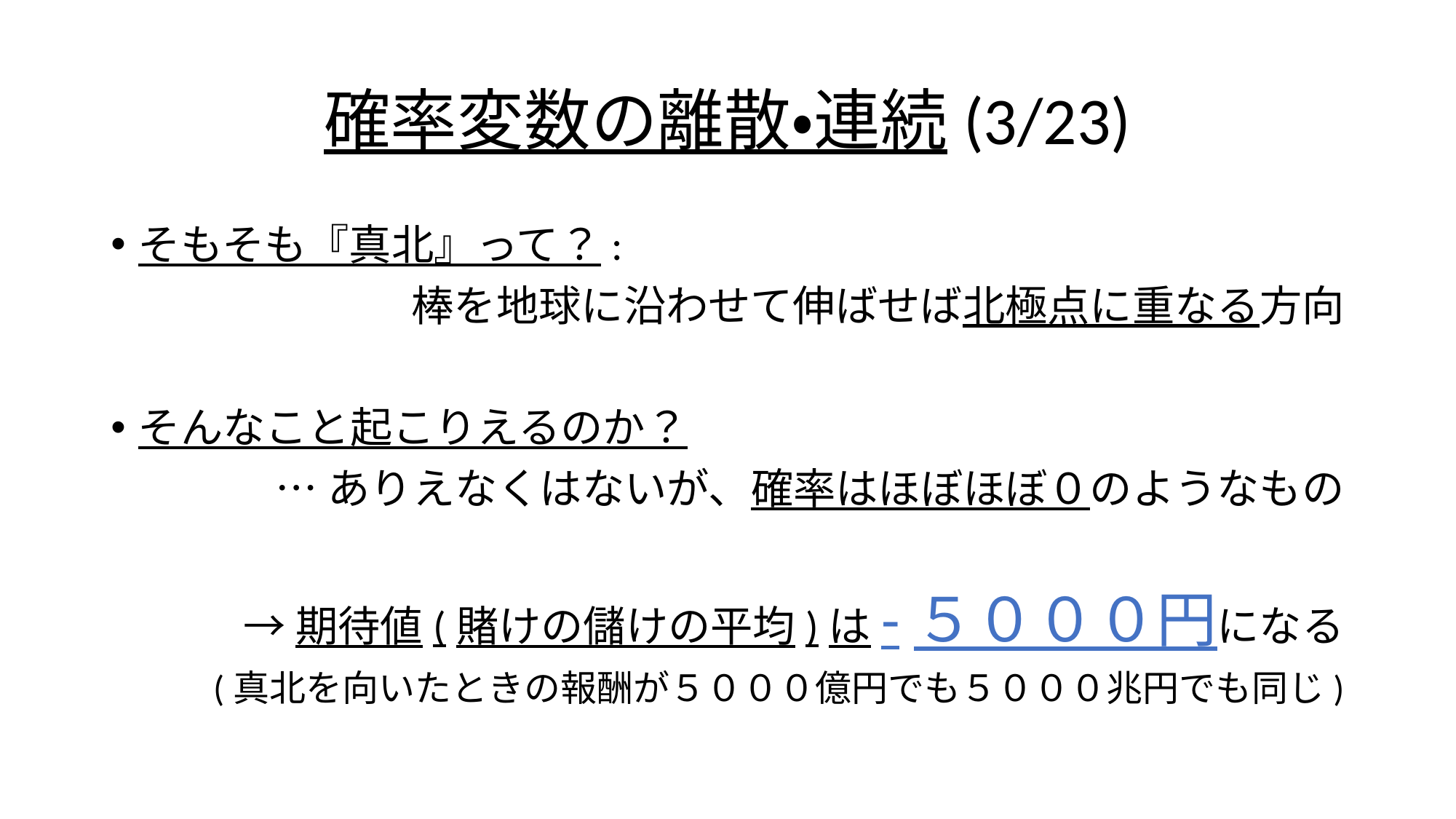

# 確率変数の離散・連続(3/23)
そもそも『真北』って？:
棒を地球に沿わせて伸ばせば北極点に重なる方向

そんなこと起こりえるのか？
…ありえなくはないが、確率はほぼほぼ０のようなもの

→期待値(賭けの儲けの平均)は-５０００円になる
(真北を向いたときの報酬が５０００億円でも５０００兆円でも同じ)